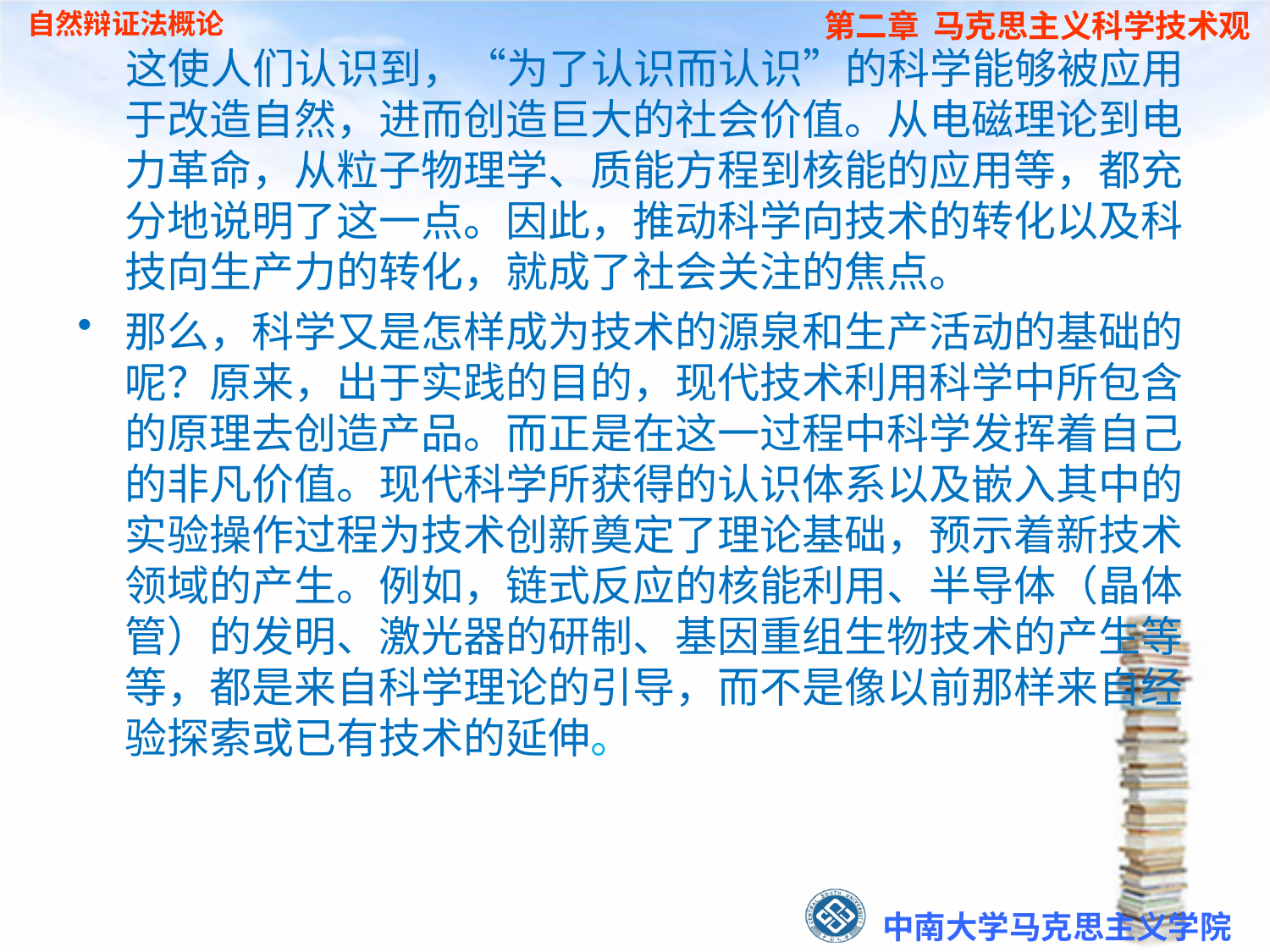

这使人们认识到，“为了认识而认识”的科学能够被应用于改造自然，进而创造巨大的社会价值。从电磁理论到电力革命，从粒子物理学、质能方程到核能的应用等，都充分地说明了这一点。因此，推动科学向技术的转化以及科技向生产力的转化，就成了社会关注的焦点。
那么，科学又是怎样成为技术的源泉和生产活动的基础的呢？原来，出于实践的目的，现代技术利用科学中所包含的原理去创造产品。而正是在这一过程中科学发挥着自己的非凡价值。现代科学所获得的认识体系以及嵌入其中的实验操作过程为技术创新奠定了理论基础，预示着新技术领域的产生。例如，链式反应的核能利用、半导体（晶体管）的发明、激光器的研制、基因重组生物技术的产生等等，都是来自科学理论的引导，而不是像以前那样来自经验探索或已有技术的延伸。